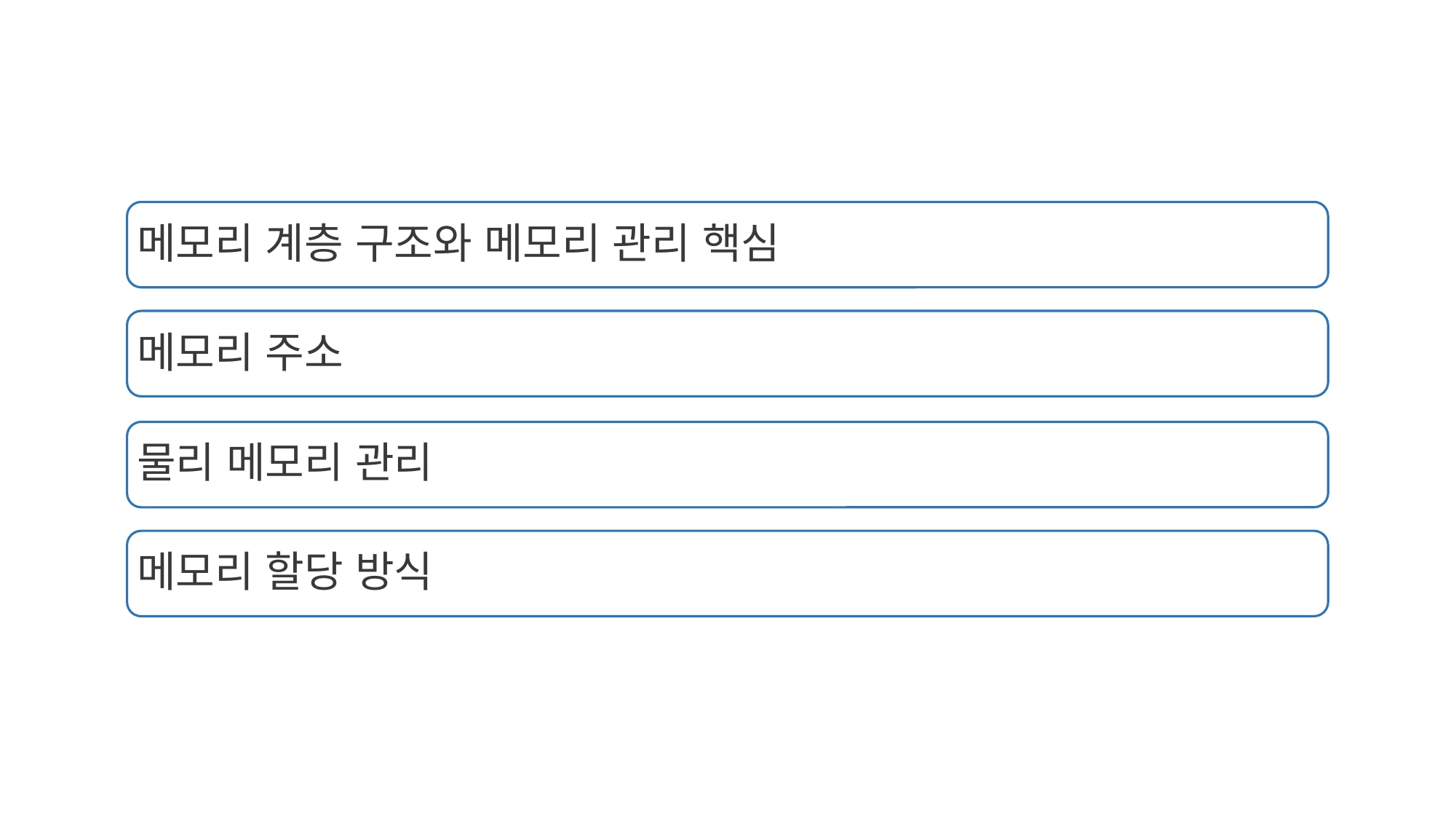

메모리 계층 구조와 메모리 관리 핵심
메모리 주소
물리 메모리 관리
메모리 할당 방식